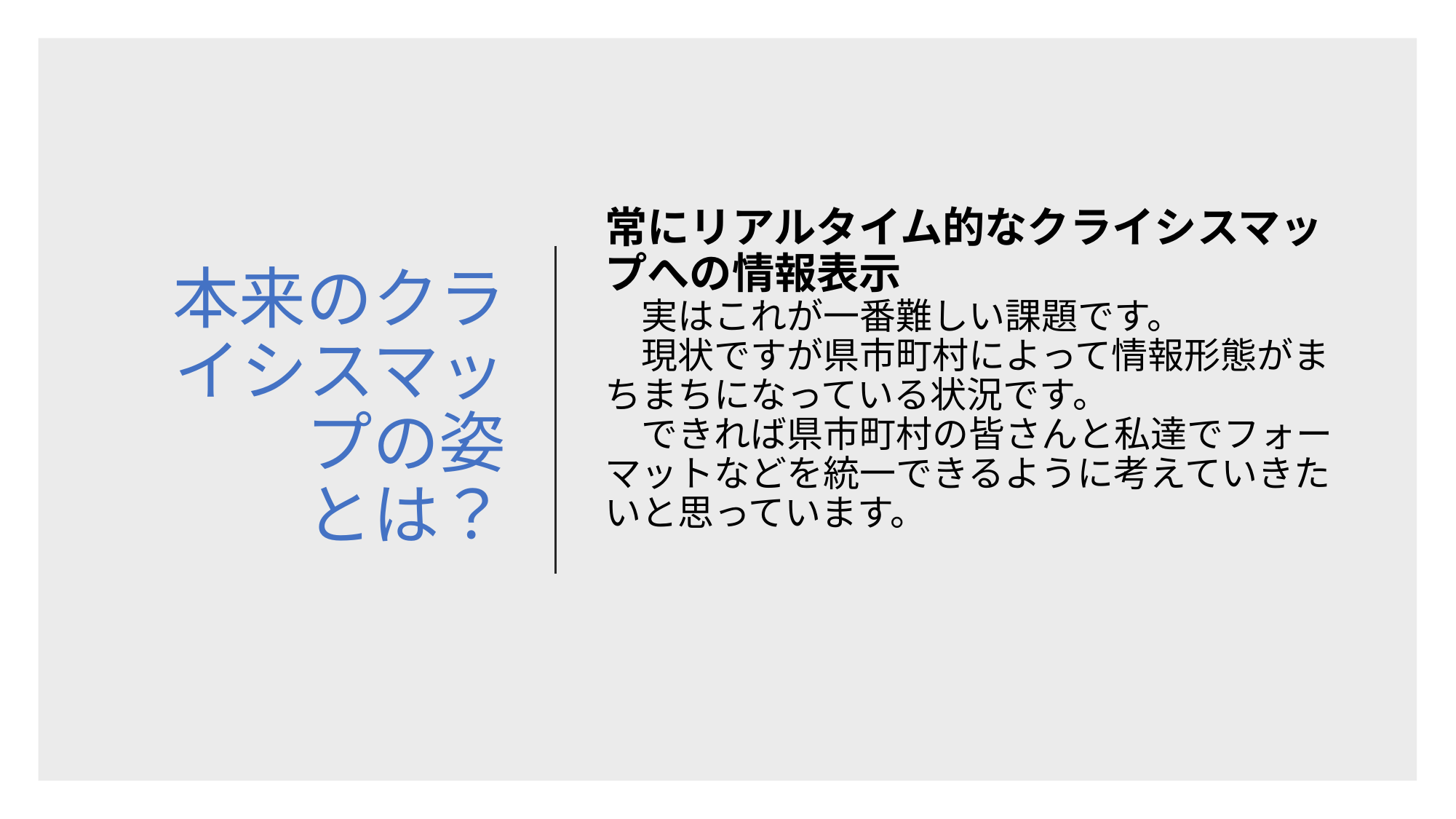

# 本来のクライシスマップの姿 とは？
常にリアルタイム的なクライシスマップへの情報表示
　実はこれが一番難しい課題です。
　現状ですが県市町村によって情報形態がまちまちになっている状況です。
　できれば県市町村の皆さんと私達でフォーマットなどを統一できるように考えていきたいと思っています。